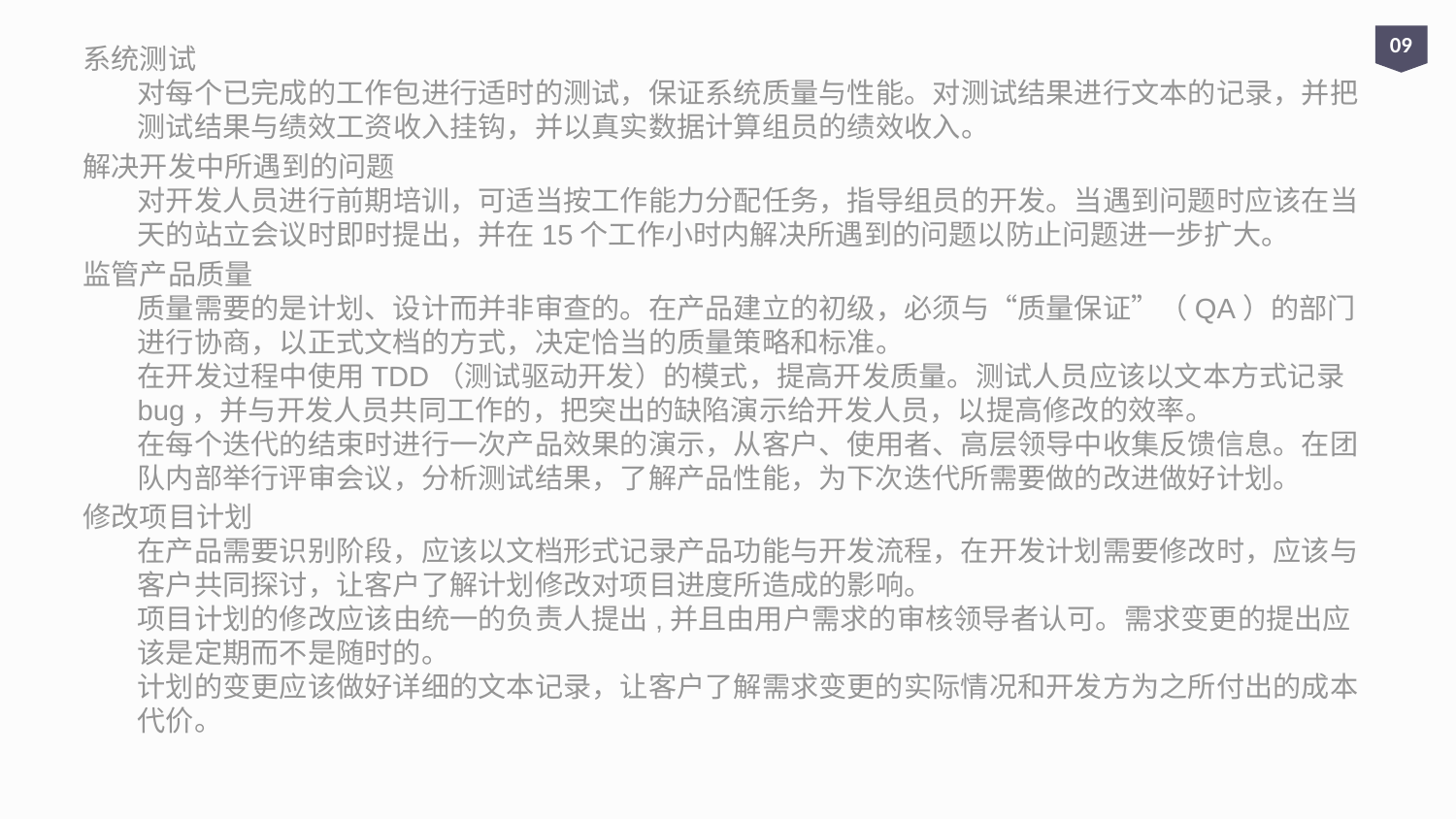

09
系统测试
对每个已完成的工作包进行适时的测试，保证系统质量与性能。对测试结果进行文本的记录，并把测试结果与绩效工资收入挂钩，并以真实数据计算组员的绩效收入。
解决开发中所遇到的问题
对开发人员进行前期培训，可适当按工作能力分配任务，指导组员的开发。当遇到问题时应该在当天的站立会议时即时提出，并在15个工作小时内解决所遇到的问题以防止问题进一步扩大。
监管产品质量
质量需要的是计划、设计而并非审查的。在产品建立的初级，必须与“质量保证”（QA）的部门进行协商，以正式文档的方式，决定恰当的质量策略和标准。
在开发过程中使用TDD（测试驱动开发）的模式，提高开发质量。测试人员应该以文本方式记录bug，并与开发人员共同工作的，把突出的缺陷演示给开发人员，以提高修改的效率。
在每个迭代的结束时进行一次产品效果的演示，从客户、使用者、高层领导中收集反馈信息。在团队内部举行评审会议，分析测试结果，了解产品性能，为下次迭代所需要做的改进做好计划。
修改项目计划
在产品需要识别阶段，应该以文档形式记录产品功能与开发流程，在开发计划需要修改时，应该与客户共同探讨，让客户了解计划修改对项目进度所造成的影响。
项目计划的修改应该由统一的负责人提出,并且由用户需求的审核领导者认可。需求变更的提出应该是定期而不是随时的。
计划的变更应该做好详细的文本记录，让客户了解需求变更的实际情况和开发方为之所付出的成本代价。